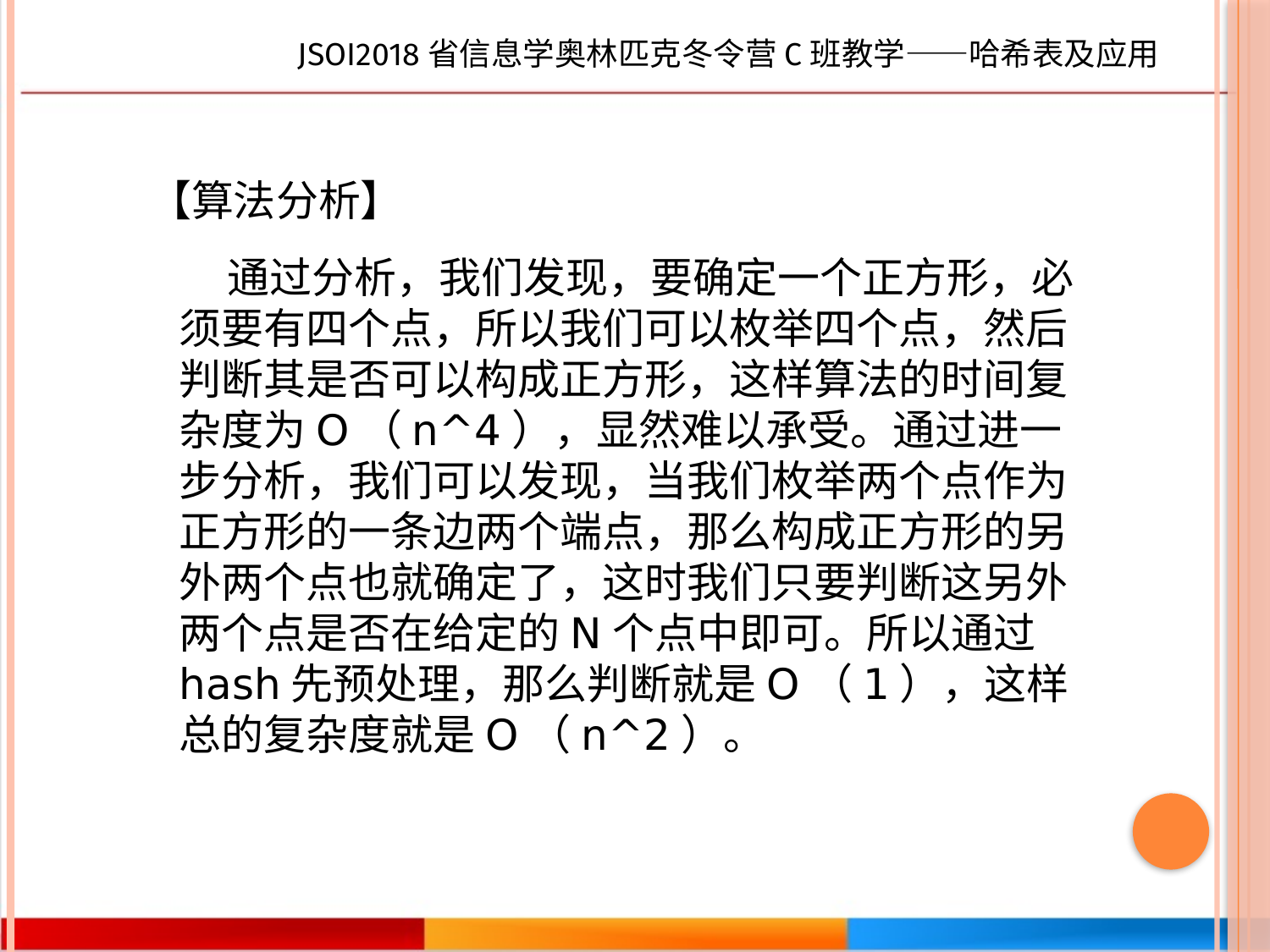

JSOI2018省信息学奥林匹克冬令营C班教学——哈希表及应用
【算法分析】

    通过分析，我们发现，要确定一个正方形，必须要有四个点，所以我们可以枚举四个点，然后判断其是否可以构成正方形，这样算法的时间复杂度为O（n^4），显然难以承受。通过进一步分析，我们可以发现，当我们枚举两个点作为正方形的一条边两个端点，那么构成正方形的另外两个点也就确定了，这时我们只要判断这另外两个点是否在给定的N个点中即可。所以通过hash先预处理，那么判断就是O（1），这样总的复杂度就是O（n^2）。